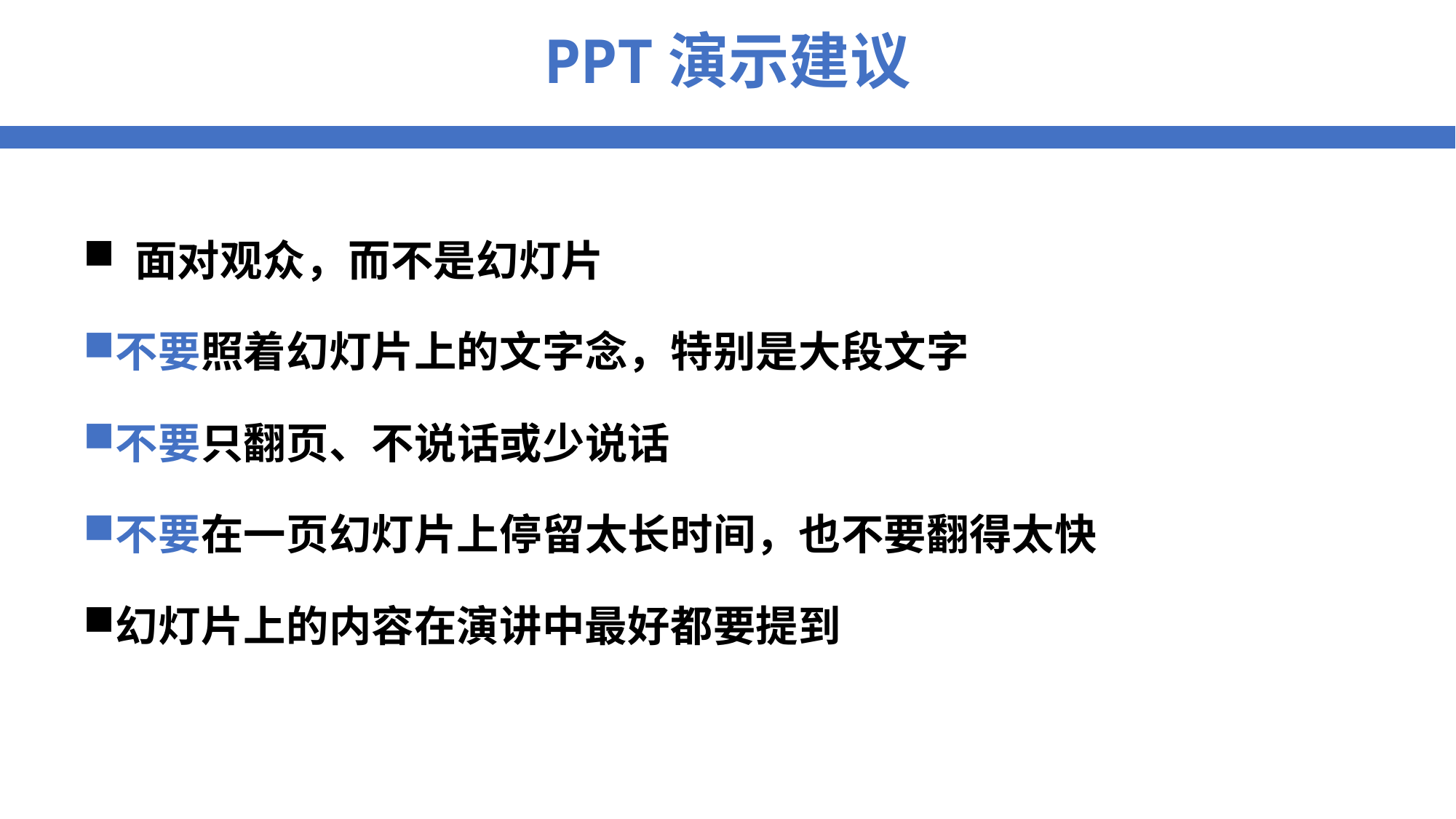

# PPT演示建议

面对观众，而不是幻灯片
不要照着幻灯片上的文字念，特别是大段文字
不要只翻页、不说话或少说话
不要在一页幻灯片上停留太长时间，也不要翻得太快
幻灯片上的内容在演讲中最好都要提到